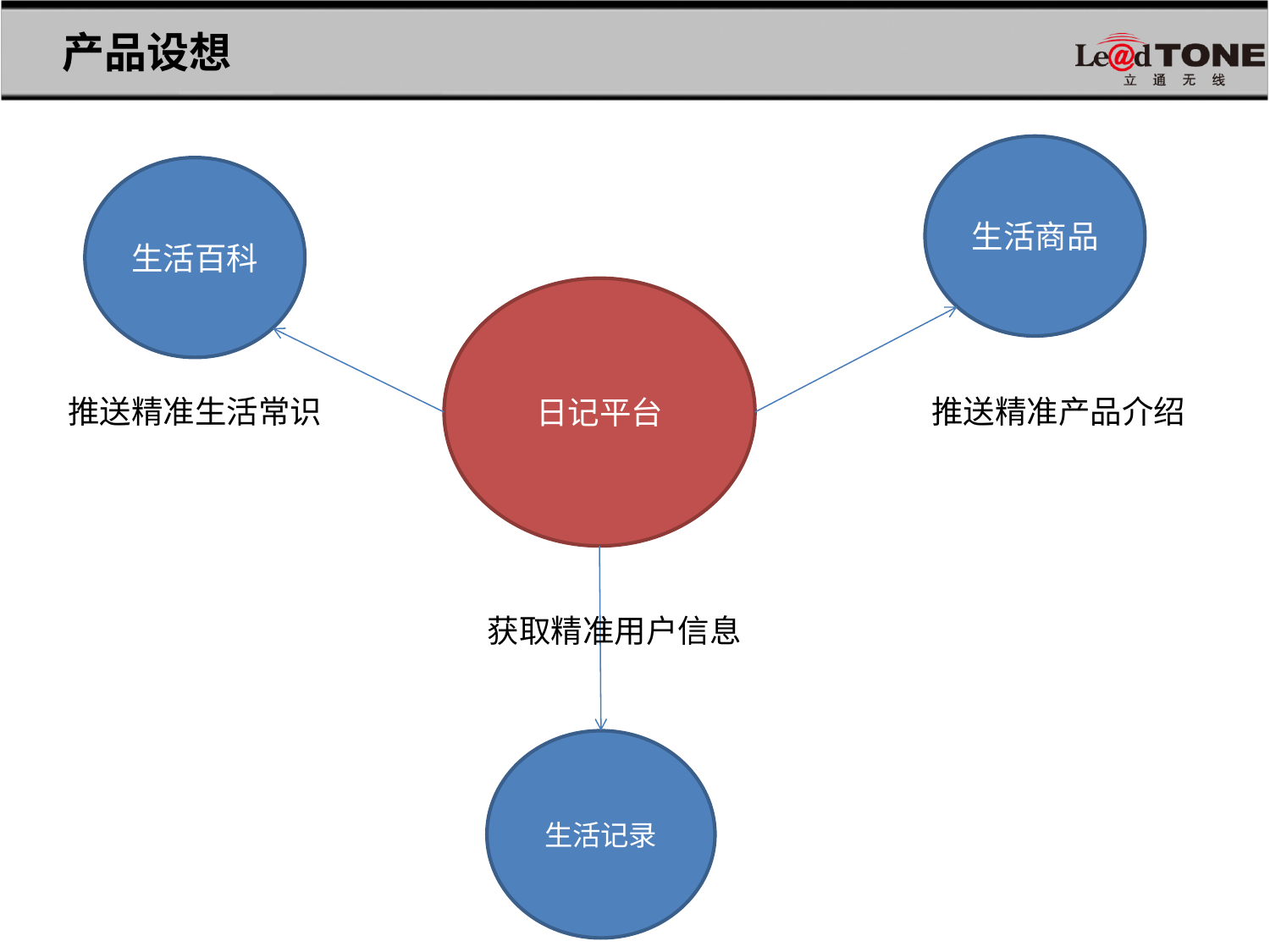

产品设想
生活商品
生活百科
日记平台
推送精准生活常识
推送精准产品介绍
获取精准用户信息
生活记录